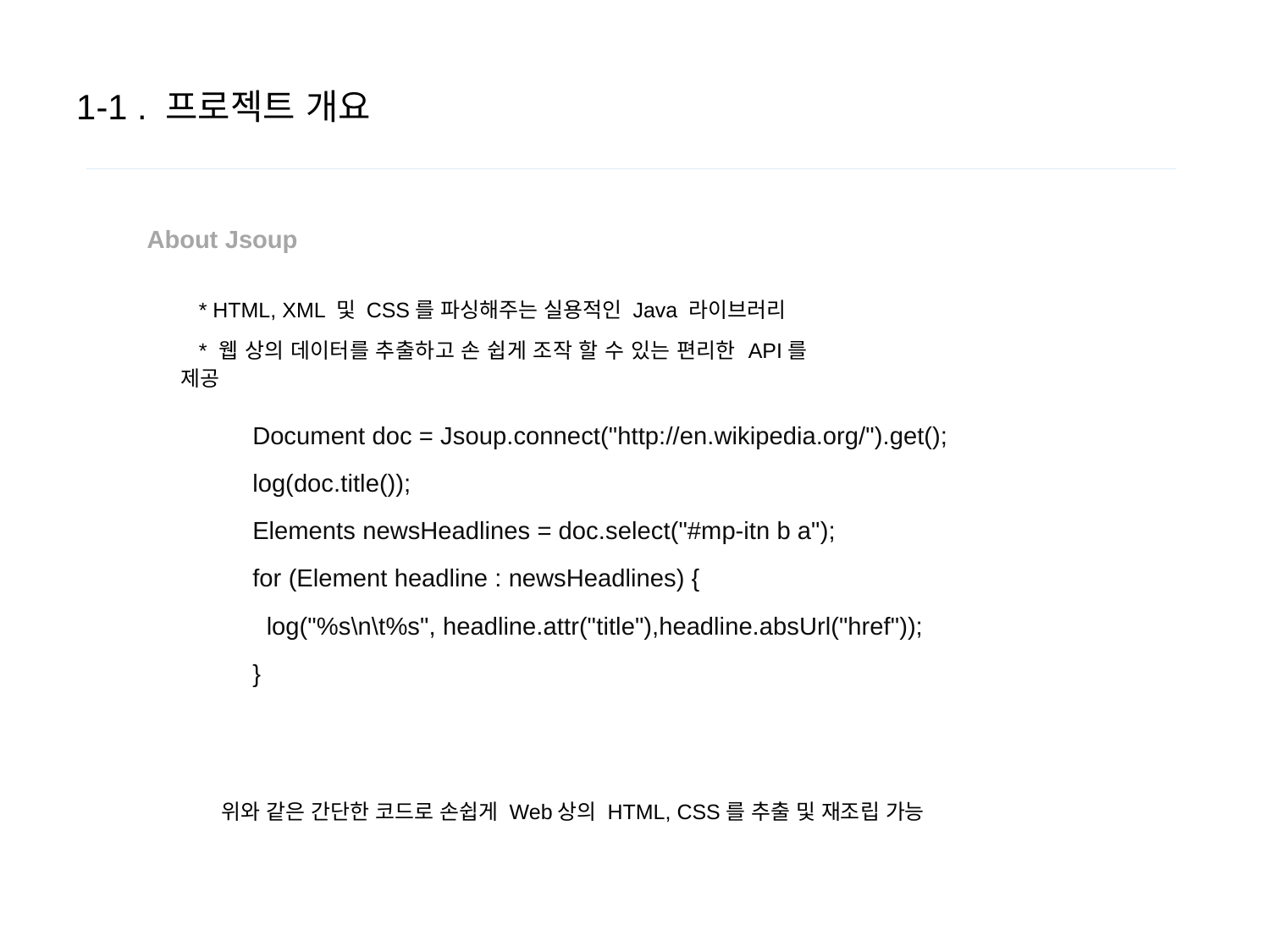

1-1 . 프로젝트 개요
About Jsoup
* HTML, XML 및 CSS를 파싱해주는 실용적인 Java 라이브러리
* 웹 상의 데이터를 추출하고 손 쉽게 조작 할 수 있는 편리한 API를 제공
Document doc = Jsoup.connect("http://en.wikipedia.org/").get();

log(doc.title());

Elements newsHeadlines = doc.select("#mp-itn b a");

for (Element headline : newsHeadlines) {

  log("%s\n\t%s", headline.attr("title"),headline.absUrl("href"));

}
위와 같은 간단한 코드로 손쉽게 Web상의 HTML, CSS를 추출 및 재조립 가능